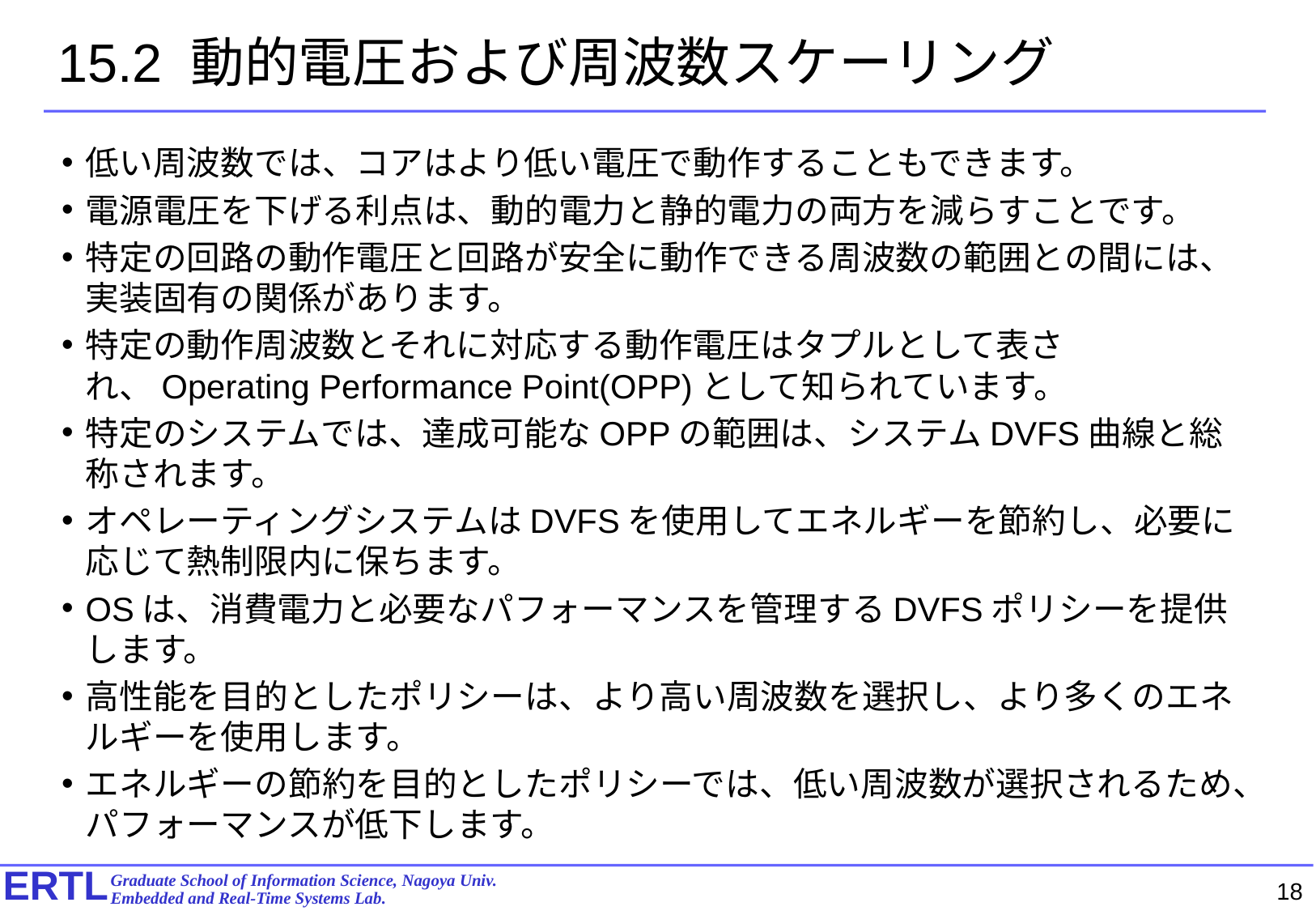

# 15.2 動的電圧および周波数スケーリング
低い周波数では、コアはより低い電圧で動作することもできます。
電源電圧を下げる利点は、動的電力と静的電力の両方を減らすことです。
特定の回路の動作電圧と回路が安全に動作できる周波数の範囲との間には、実装固有の関係があります。
特定の動作周波数とそれに対応する動作電圧はタプルとして表され、Operating Performance Point(OPP)として知られています。
特定のシステムでは、達成可能なOPPの範囲は、システムDVFS曲線と総称されます。
オペレーティングシステムはDVFSを使用してエネルギーを節約し、必要に応じて熱制限内に保ちます。
OSは、消費電力と必要なパフォーマンスを管理するDVFSポリシーを提供します。
高性能を目的としたポリシーは、より高い周波数を選択し、より多くのエネルギーを使用します。
エネルギーの節約を目的としたポリシーでは、低い周波数が選択されるため、パフォーマンスが低下します。
18